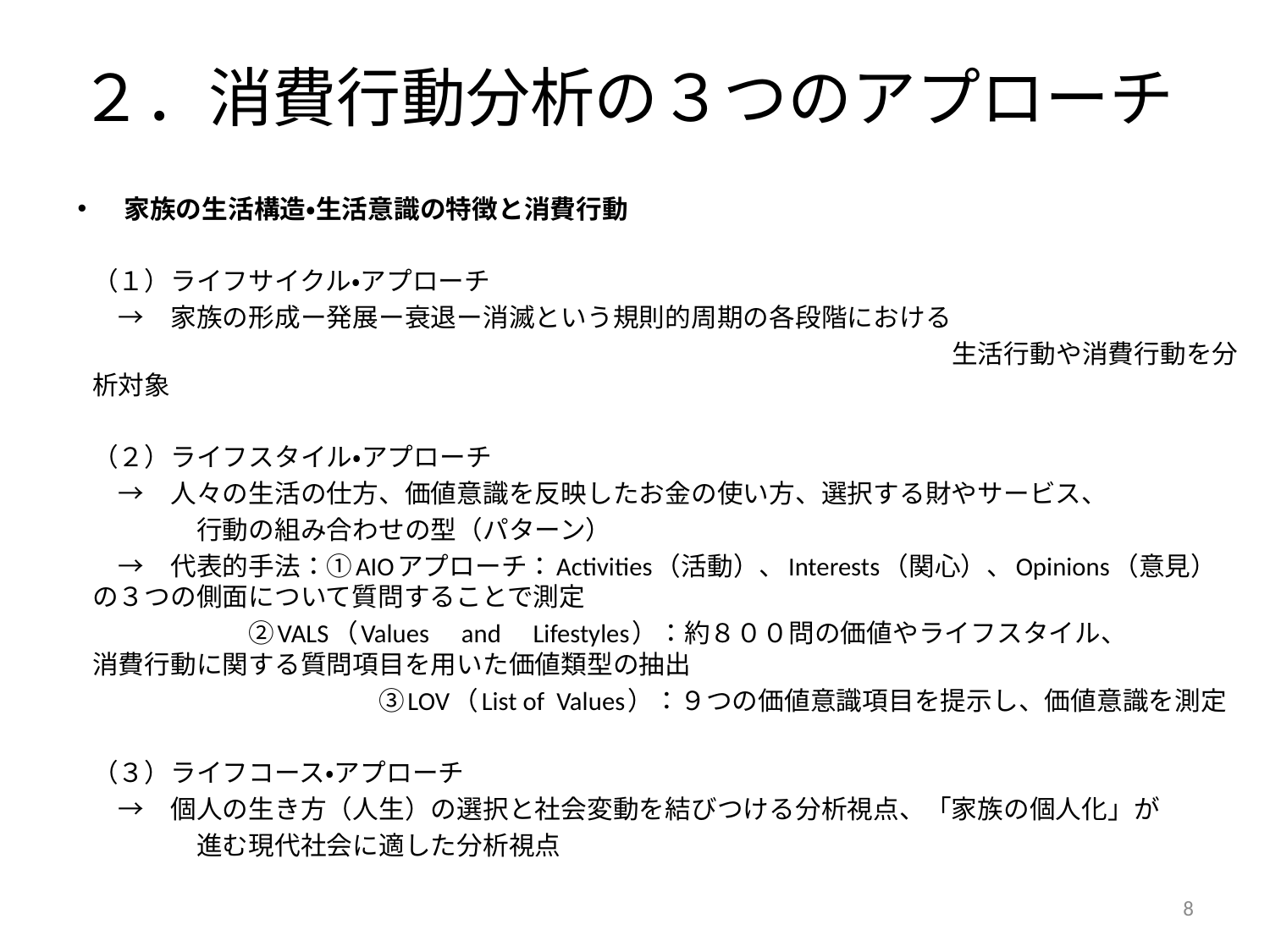

# ２．消費行動分析の３つのアプローチ
家族の生活構造・生活意識の特徴と消費行動

（１）ライフサイクル・アプローチ
　→　家族の形成ー発展ー衰退ー消滅という規則的周期の各段階における
　　　　　　　　　　　　　　　　　　　　　　　　　　　　　　　　　生活行動や消費行動を分析対象

（２）ライフスタイル・アプローチ
　→　人々の生活の仕方、価値意識を反映したお金の使い方、選択する財やサービス、
　　　　行動の組み合わせの型（パターン）
　→　代表的手法：①AIOアプローチ：Activities（活動）、Interests（関心）、Opinions（意見）		の３つの側面について質問することで測定
	　　　　　　②VALS（Values　and　Lifestyles）：約８００問の価値やライフスタイル、　　　　		消費行動に関する質問項目を用いた価値類型の抽出
　　　　　　　　　　　③LOV（List of  Values）：９つの価値意識項目を提示し、価値意識を測定

（３）ライフコース・アプローチ
　→　個人の生き方（人生）の選択と社会変動を結びつける分析視点、「家族の個人化」が
　　　　進む現代社会に適した分析視点

8